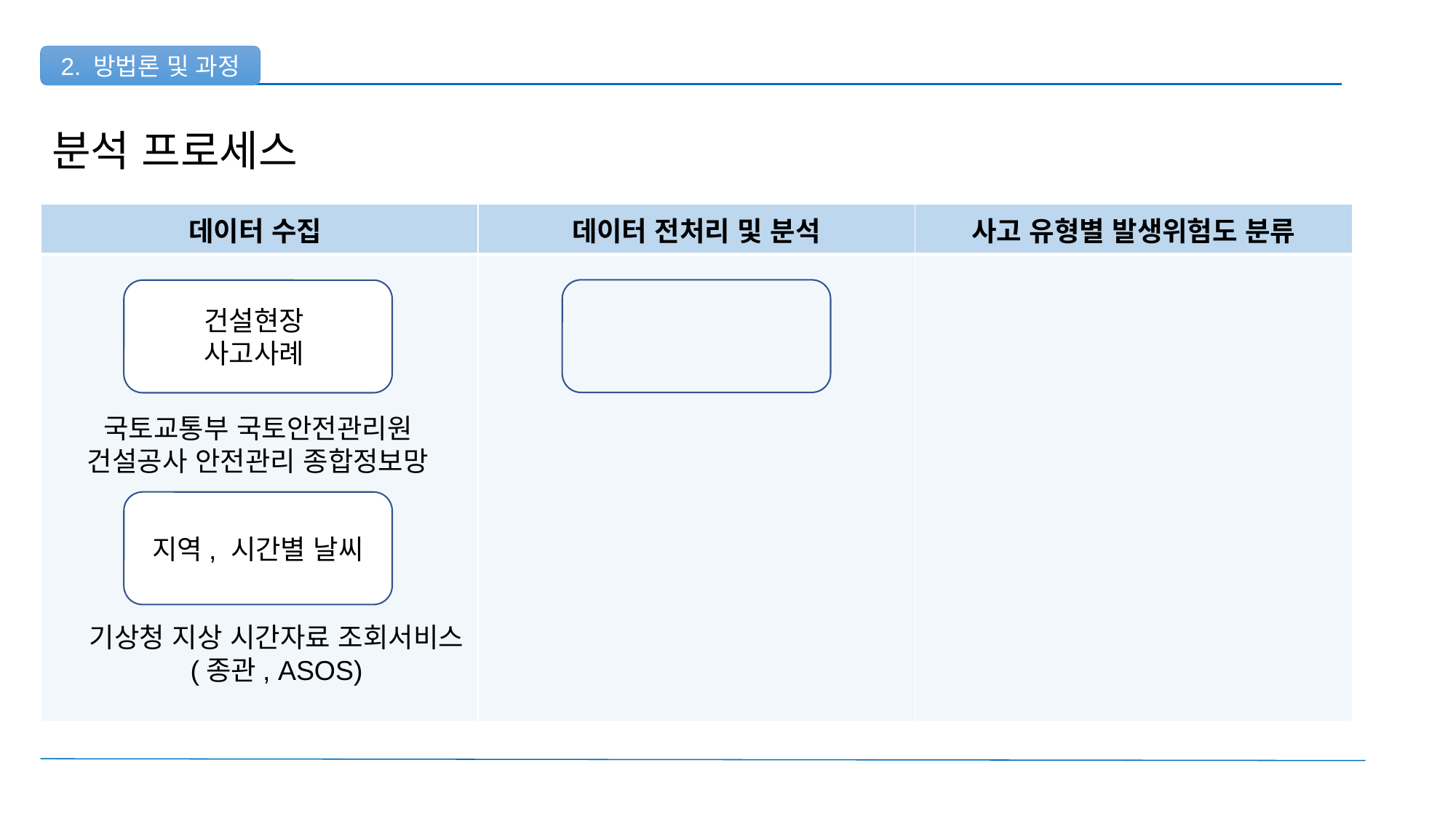

분석 프로세스
| 데이터 수집 | 데이터 전처리 및 분석 | 사고 유형별 발생위험도 분류 |
| --- | --- | --- |
|  |  |  |

건설현장
사고사례
국토교통부 국토안전관리원
건설공사 안전관리 종합정보망
지역, 시간별 날씨
기상청 지상 시간자료 조회서비스
(종관, ASOS)